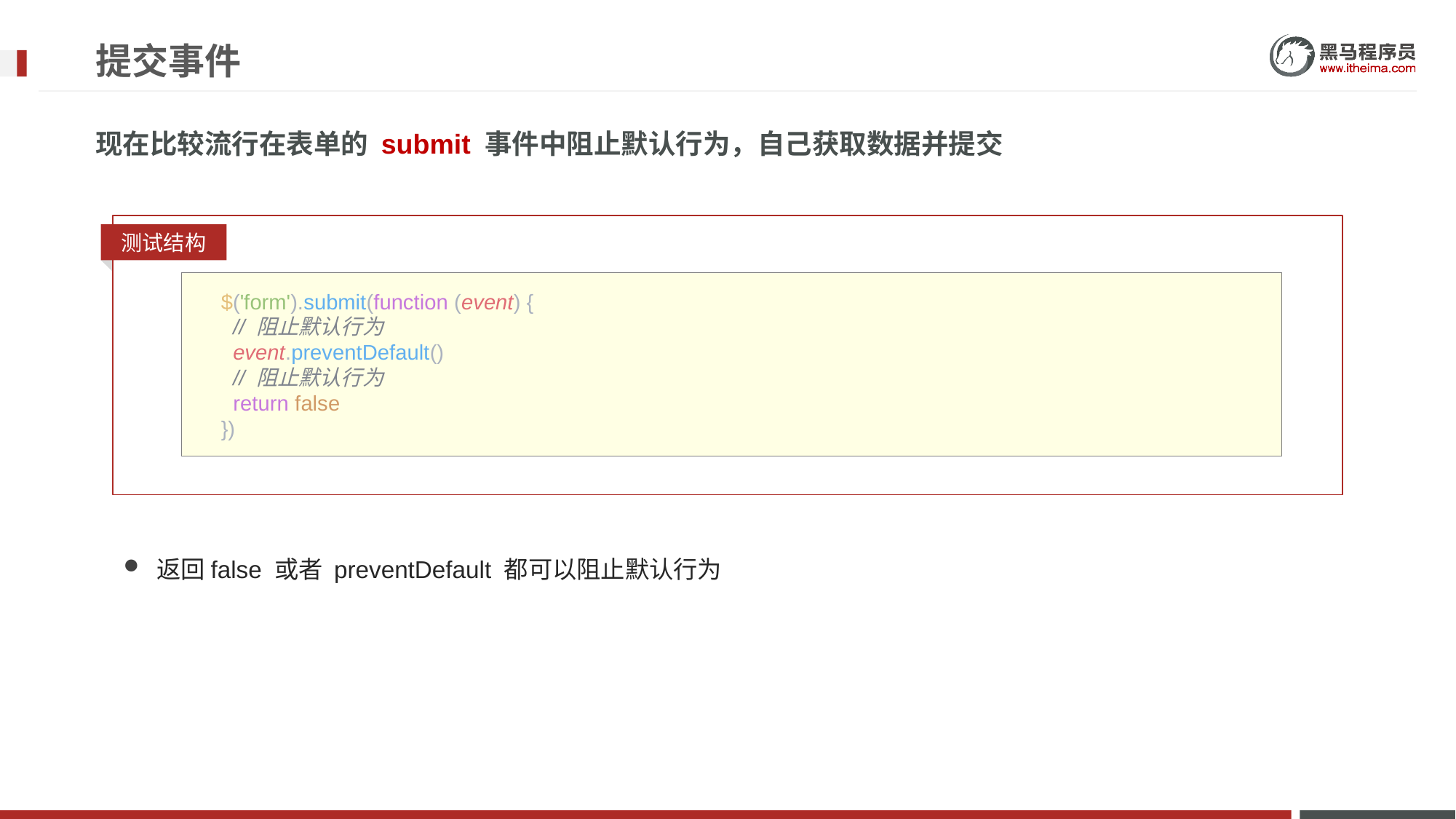

# 提交事件
现在比较流行在表单的 submit 事件中阻止默认行为，自己获取数据并提交

测试结构

      $('form').submit(function (event) {
        // 阻止默认行为
        event.preventDefault()
        // 阻止默认行为
        return false
      })
返回false 或者 preventDefault 都可以阻止默认行为